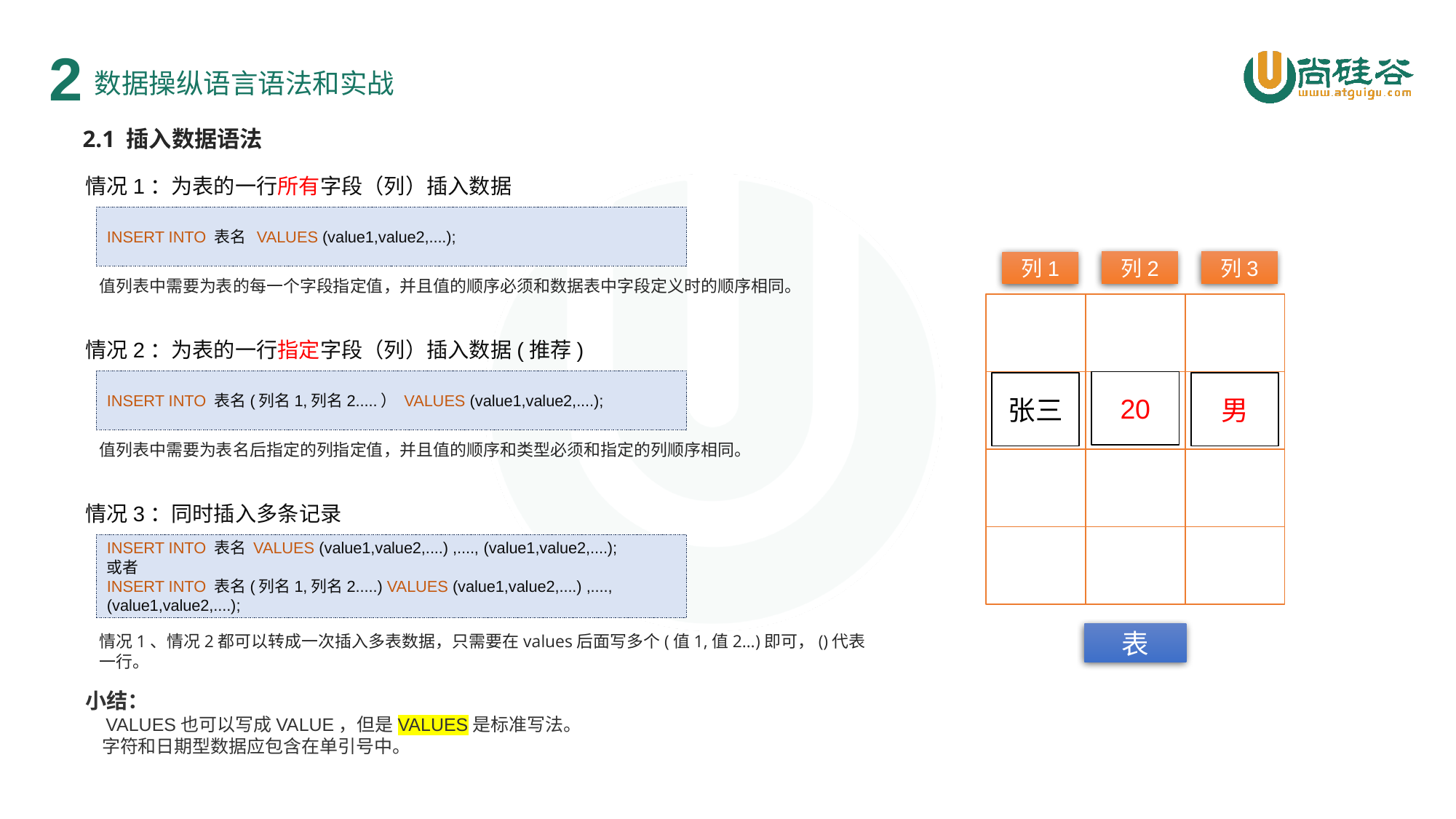

2
数据操纵语言语法和实战
 2.1 插入数据语法
情况1：为表的一行所有字段（列）插入数据
INSERT INTO 表名  VALUES (value1,value2,....);
列2
列3
列1
值列表中需要为表的每一个字段指定值，并且值的顺序必须和数据表中字段定义时的顺序相同。

情况2：为表的一行指定字段（列）插入数据(推荐)
INSERT INTO 表名(列名1,列名2.....） VALUES (value1,value2,....);

20
张三
男
值列表中需要为表名后指定的列指定值，并且值的顺序和类型必须和指定的列顺序相同。

情况3：同时插入多条记录

INSERT INTO 表名 VALUES (value1,value2,....) ,...., (value1,value2,....);
或者
INSERT INTO 表名(列名1,列名2.....) VALUES (value1,value2,....) ,...., (value1,value2,....);
表
情况1、情况2都可以转成一次插入多表数据，只需要在values后面写多个(值1,值2…)即可，()代表一行。
小结：
    VALUES也可以写成VALUE，但是VALUES是标准写法。
   字符和日期型数据应包含在单引号中。